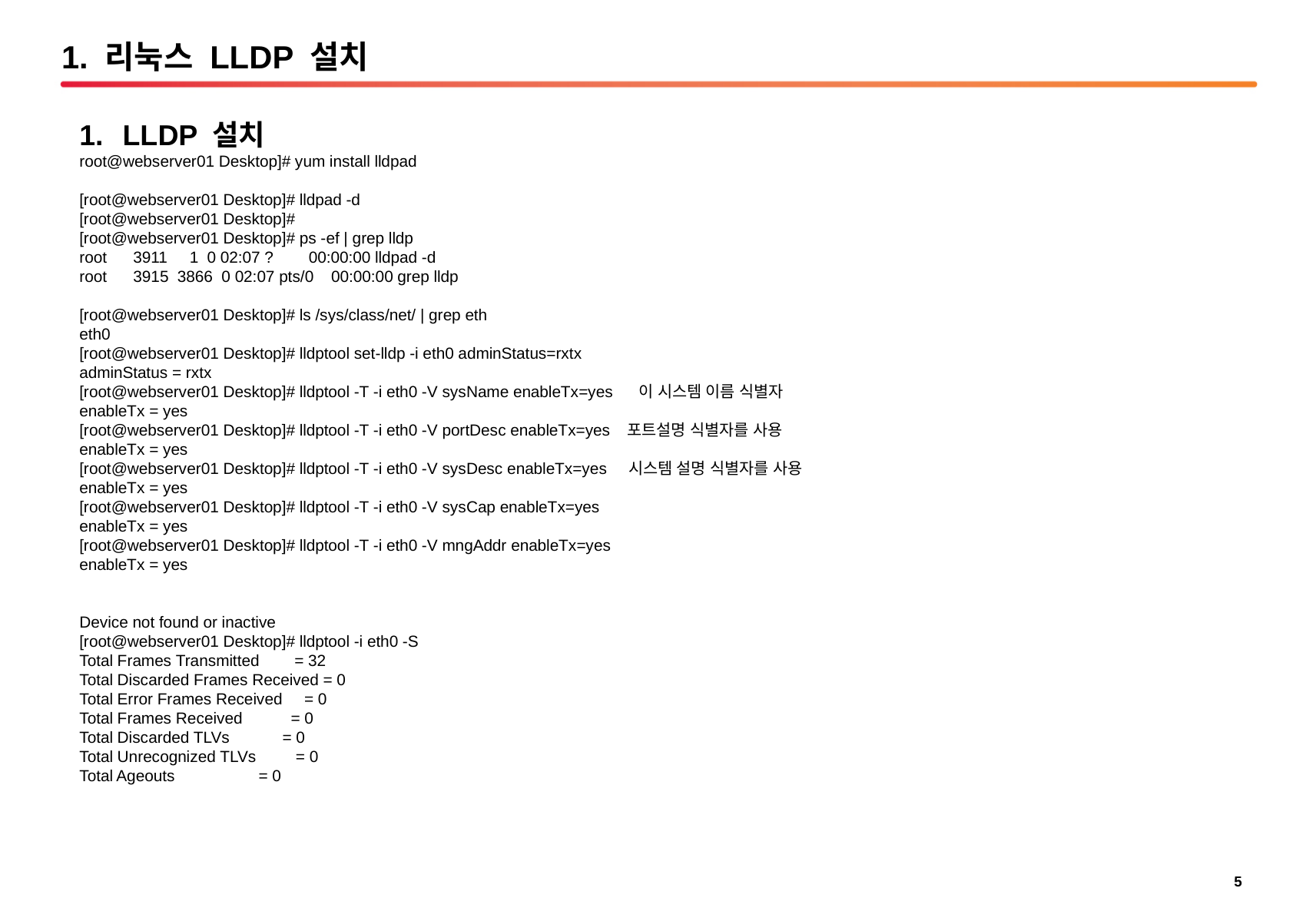

# 1. 리눅스 LLDP 설치
LLDP 설치
root@webserver01 Desktop]# yum install lldpad

[root@webserver01 Desktop]# lldpad -d
[root@webserver01 Desktop]#
[root@webserver01 Desktop]# ps -ef | grep lldp
root      3911     1  0 02:07 ?        00:00:00 lldpad -d
root      3915  3866  0 02:07 pts/0    00:00:00 grep lldp

[root@webserver01 Desktop]# ls /sys/class/net/ | grep eth
eth0
[root@webserver01 Desktop]# lldptool set-lldp -i eth0 adminStatus=rxtx
adminStatus = rxtx
[root@webserver01 Desktop]# lldptool -T -i eth0 -V sysName enableTx=yes     이 시스템 이름 식별자
enableTx = yes
[root@webserver01 Desktop]# lldptool -T -i eth0 -V portDesc enableTx=yes   포트설명 식별자를 사용
enableTx = yes
[root@webserver01 Desktop]# lldptool -T -i eth0 -V sysDesc enableTx=yes    시스템 설명 식별자를 사용
enableTx = yes
[root@webserver01 Desktop]# lldptool -T -i eth0 -V sysCap enableTx=yes
enableTx = yes
[root@webserver01 Desktop]# lldptool -T -i eth0 -V mngAddr enableTx=yes
enableTx = yes

Device not found or inactive
[root@webserver01 Desktop]# lldptool -i eth0 -S
Total Frames Transmitted        = 32
Total Discarded Frames Received = 0
Total Error Frames Received     = 0
Total Frames Received           = 0
Total Discarded TLVs            = 0
Total Unrecognized TLVs         = 0
Total Ageouts                   = 0